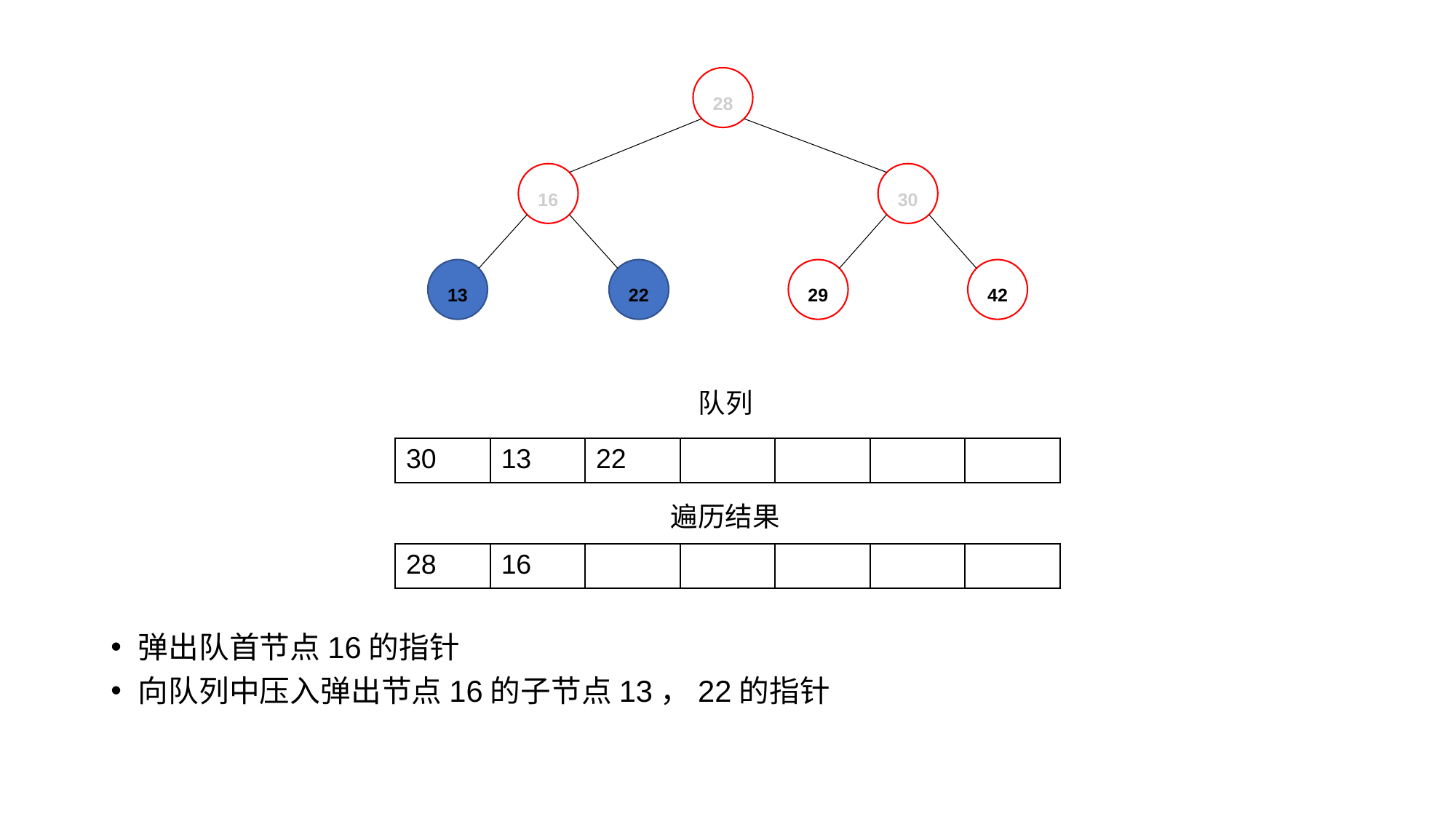

28
16
30
13
22
29
42
队列
| 30 | 13 | 22 |  |  |  |  |
| --- | --- | --- | --- | --- | --- | --- |
遍历结果
| 28 | 16 |  |  |  |  |  |
| --- | --- | --- | --- | --- | --- | --- |

弹出队首节点16的指针
向队列中压入弹出节点16的子节点13，22的指针